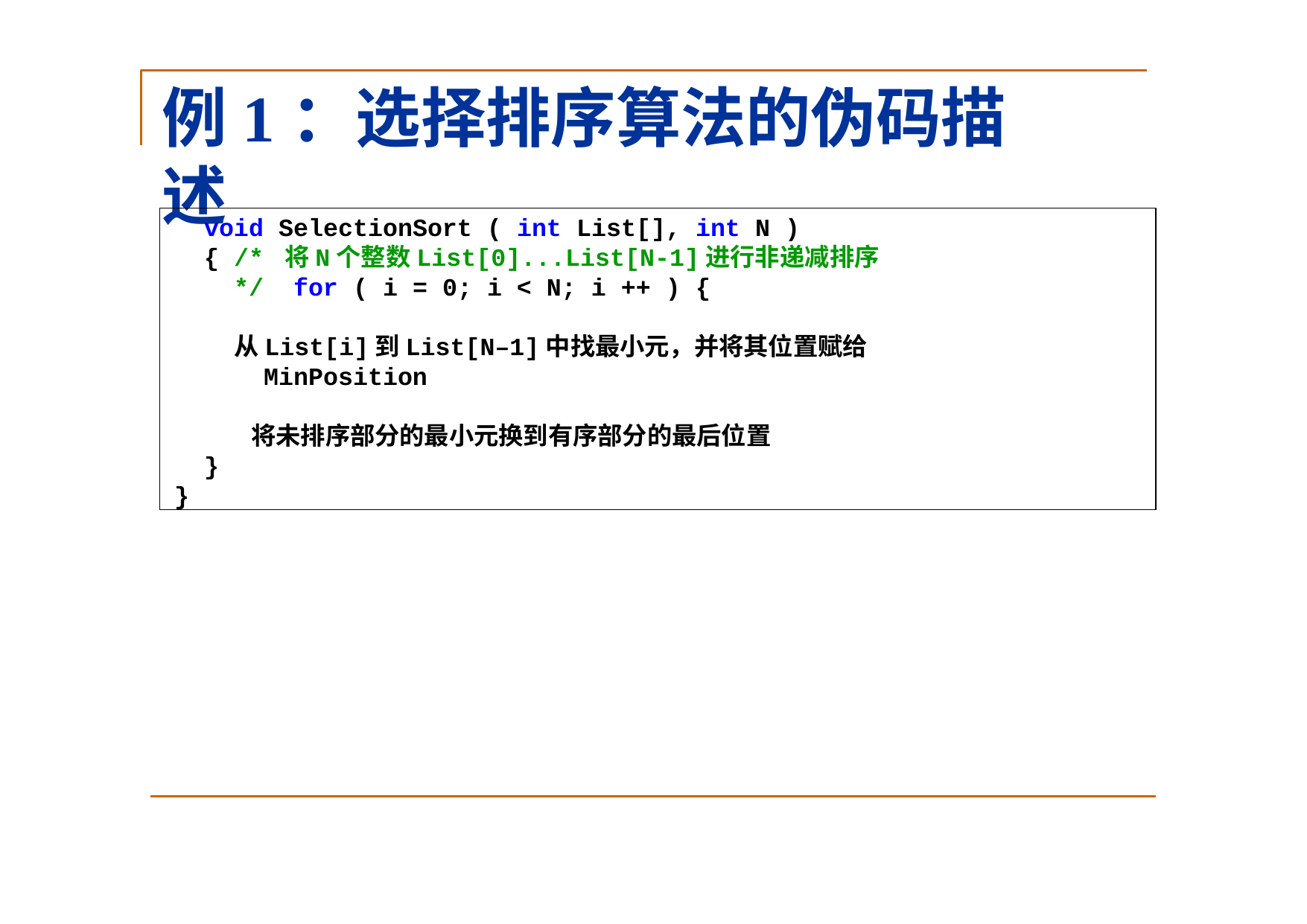

# 例1：选择排序算法的伪码描述
void SelectionSort ( int List[], int N )
{ /* 将N个整数List[0]...List[N-1]进行非递减排序 */  for ( i = 0; i < N; i ++ ) {

从List[i]到List[N–1]中找最小元，并将其位置赋给MinPosition

  将未排序部分的最小元换到有序部分的最后位置
}
}